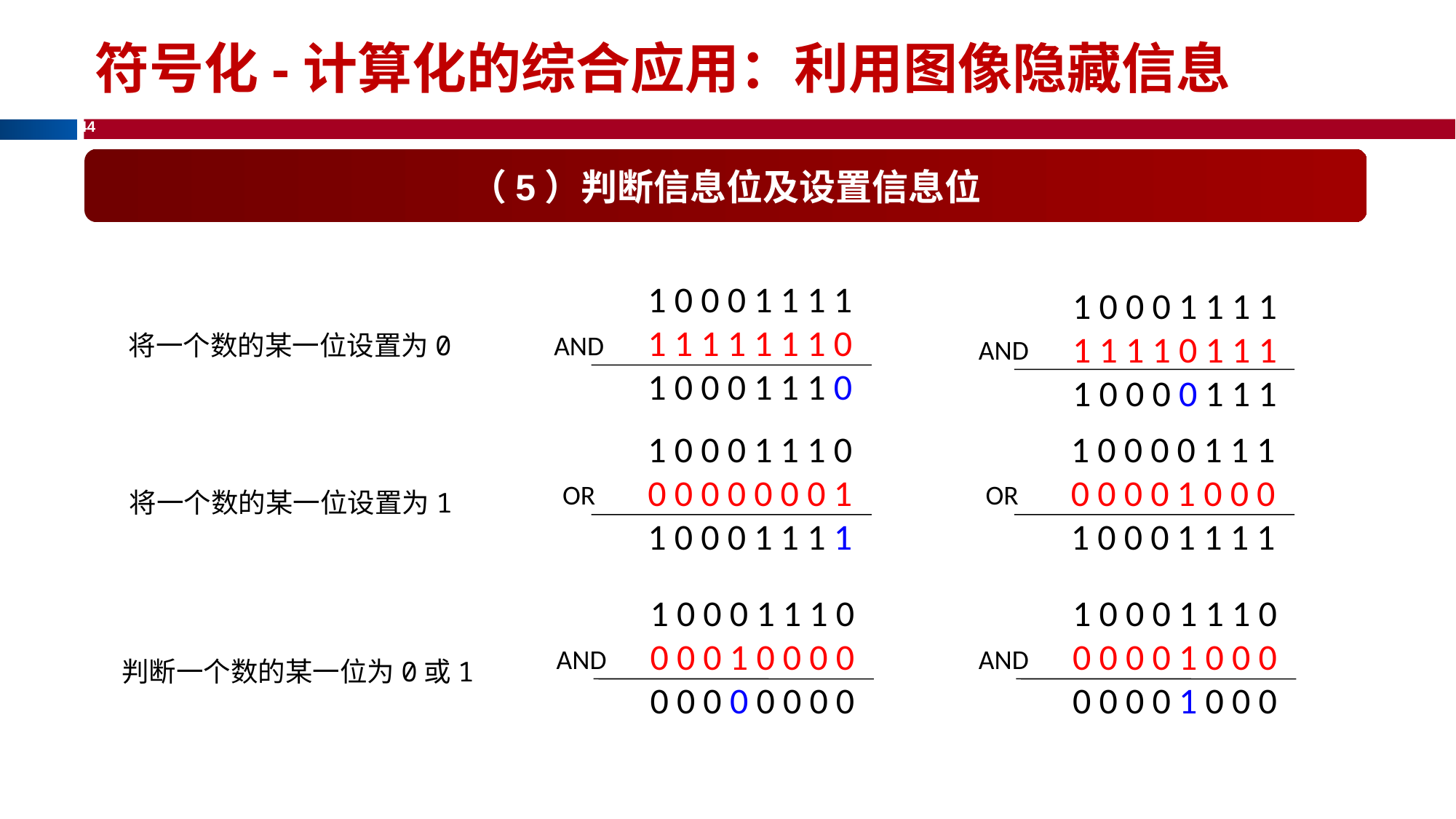

符号化-计算化--示例2：图像能否隐藏信息?
(5)基于0和1的“位操作”
符号化-计算化的综合应用：利用图像隐藏信息
（5）判断信息位及设置信息位
1 0 0 0 1 1 1 1
1 1 1 1 1 1 1 0
1 0 0 0 1 1 1 0
AND

1 0 0 0 1 1 1 1
1 1 1 1 0 1 1 1
1 0 0 0 0 1 1 1
AND

将一个数的某一位设置为0
1 0 0 0 1 1 1 0
0 0 0 0 0 0 0 1
1 0 0 0 1 1 1 1
OR

1 0 0 0 0 1 1 1
0 0 0 0 1 0 0 0
1 0 0 0 1 1 1 1
OR

将一个数的某一位设置为1
1 0 0 0 1 1 1 0
0 0 0 1 0 0 0 0
0 0 0 0 0 0 0 0
AND

1 0 0 0 1 1 1 0
0 0 0 0 1 0 0 0
0 0 0 0 1 0 0 0
AND

判断一个数的某一位为0或1